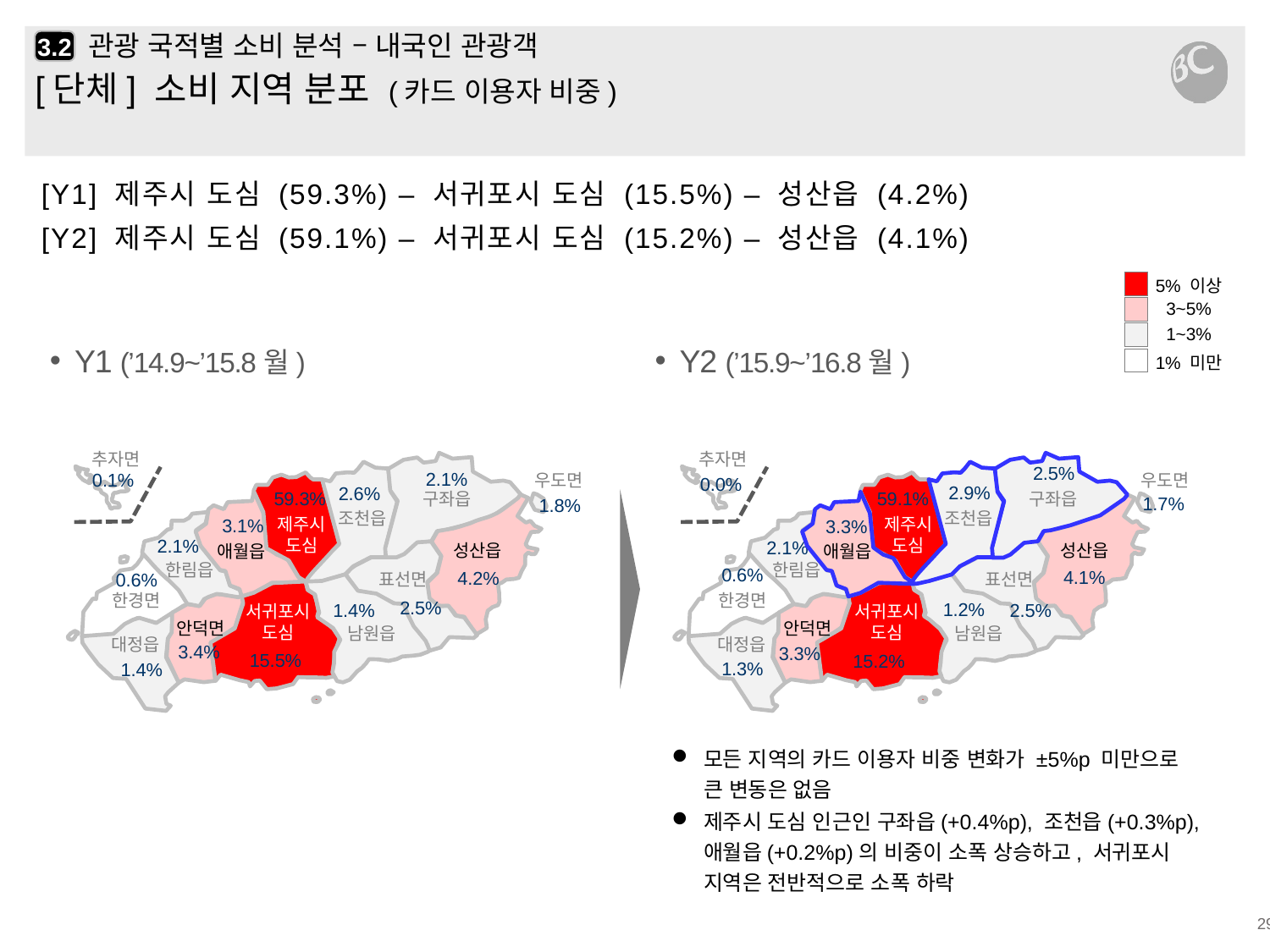

# 관광 국적별 소비 분석 – 내국인 관광객
3.2
[단체] 소비 지역 분포 (카드 이용자 비중)
[Y1] 제주시 도심 (59.3%) – 서귀포시 도심 (15.5%) – 성산읍 (4.2%)
[Y2] 제주시 도심 (59.1%) – 서귀포시 도심 (15.2%) – 성산읍 (4.1%)
|  | 5% 이상 |
| --- | --- |
|  |  |
|  | 3~5% |
|  |  |
|  | 1~3% |
|  |  |
|  | 1% 미만 |
Y1 (’14.9~’15.8월)
Y2 (’15.9~’16.8월)
추자면
추자면

2.9%
조천읍
2.5%

2.1%
0.1%
우도면
우도면

0.0%

2.6%
59.3%
59.1%
구좌읍
구좌읍

3.3%
애월읍

1.7%
1.8%
조천읍

제주시
도심
제주시
도심
3.1%
2.1%
2.1%

성산읍
성산읍
애월읍

한림읍
한림읍
0.6%
4.1%
4.2%
0.6%
표선면
표선면

한경면
한경면

2.5%
1.2%
서귀포시
도심
서귀포시
도심
1.4%
2.5%

안덕면
안덕면
남원읍
남원읍

대정읍
대정읍
3.4%
3.3%
15.5%
15.2%
1.3%
1.4%

모든 지역의 카드 이용자 비중 변화가 ±5%p 미만으로 큰 변동은 없음
제주시 도심 인근인 구좌읍(+0.4%p), 조천읍(+0.3%p), 애월읍(+0.2%p)의 비중이 소폭 상승하고, 서귀포시 지역은 전반적으로 소폭 하락